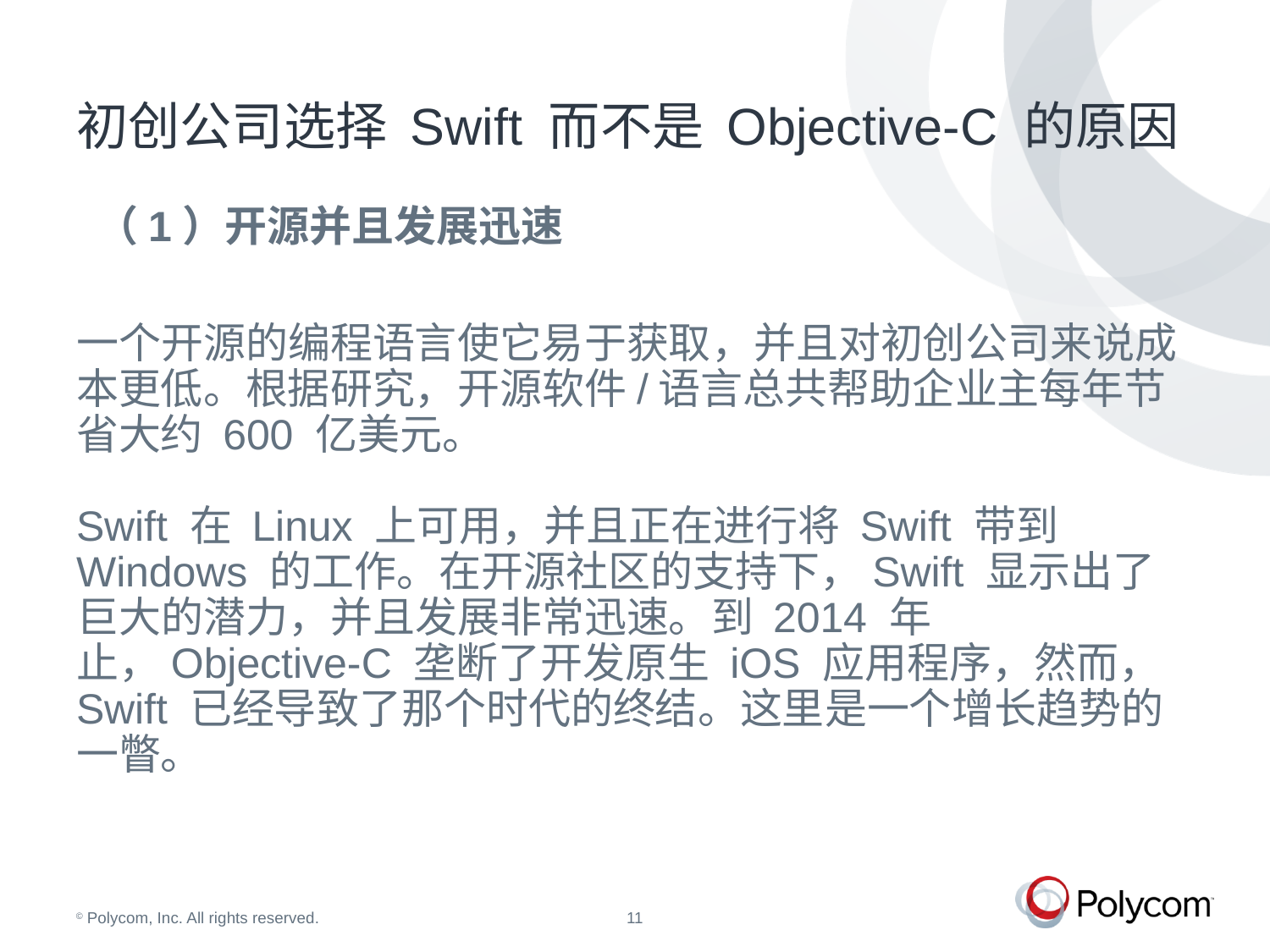

# 初创公司选择 Swift 而不是 Objective-C 的原因
 （1）开源并且发展迅速
一个开源的编程语言使它易于获取，并且对初创公司来说成本更低。根据研究，开源软件/语言总共帮助企业主每年节省大约 600 亿美元。
Swift 在 Linux 上可用，并且正在进行将 Swift 带到 Windows 的工作。在开源社区的支持下，Swift 显示出了巨大的潜力，并且发展非常迅速。到 2014 年止，Objective-C 垄断了开发原生 iOS 应用程序，然而，Swift 已经导致了那个时代的终结。这里是一个增长趋势的一瞥。